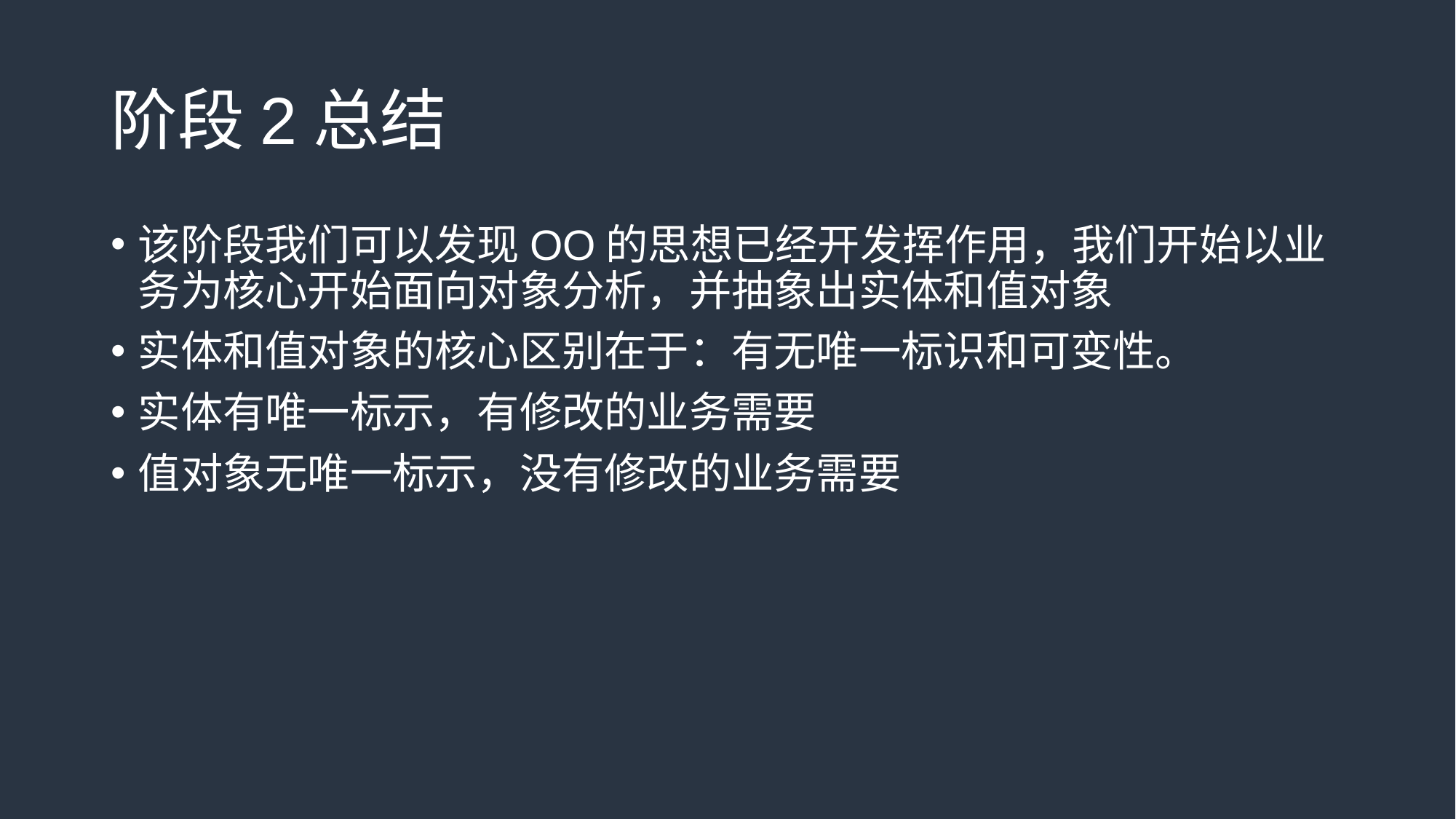

# 阶段2总结
该阶段我们可以发现OO的思想已经开发挥作用，我们开始以业务为核心开始面向对象分析，并抽象出实体和值对象
实体和值对象的核心区别在于：有无唯一标识和可变性。
实体有唯一标示，有修改的业务需要
值对象无唯一标示，没有修改的业务需要